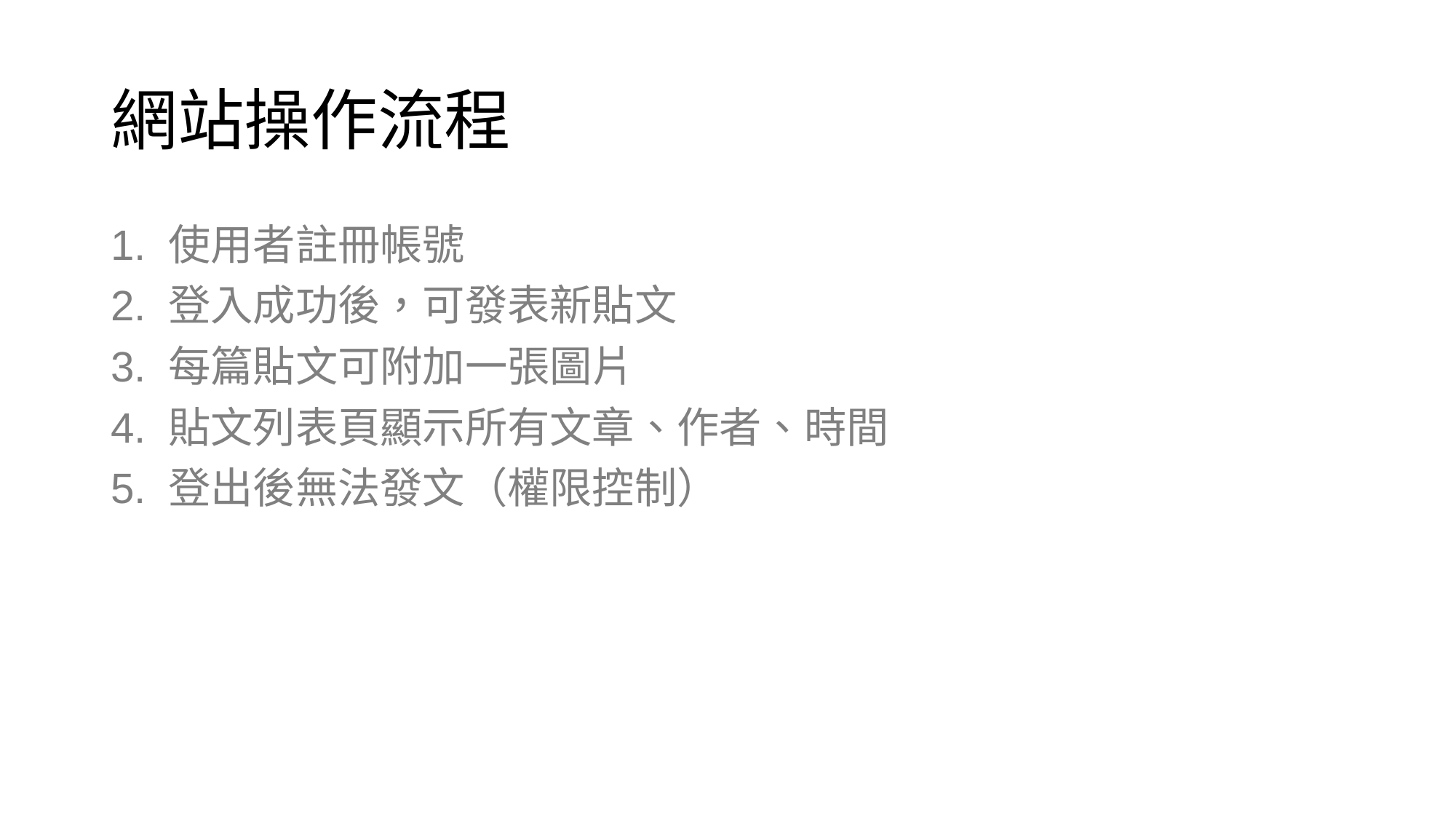

# 網站操作流程
1. 使用者註冊帳號
2. 登入成功後，可發表新貼文
3. 每篇貼文可附加一張圖片
4. 貼文列表頁顯示所有文章、作者、時間
5. 登出後無法發文（權限控制）